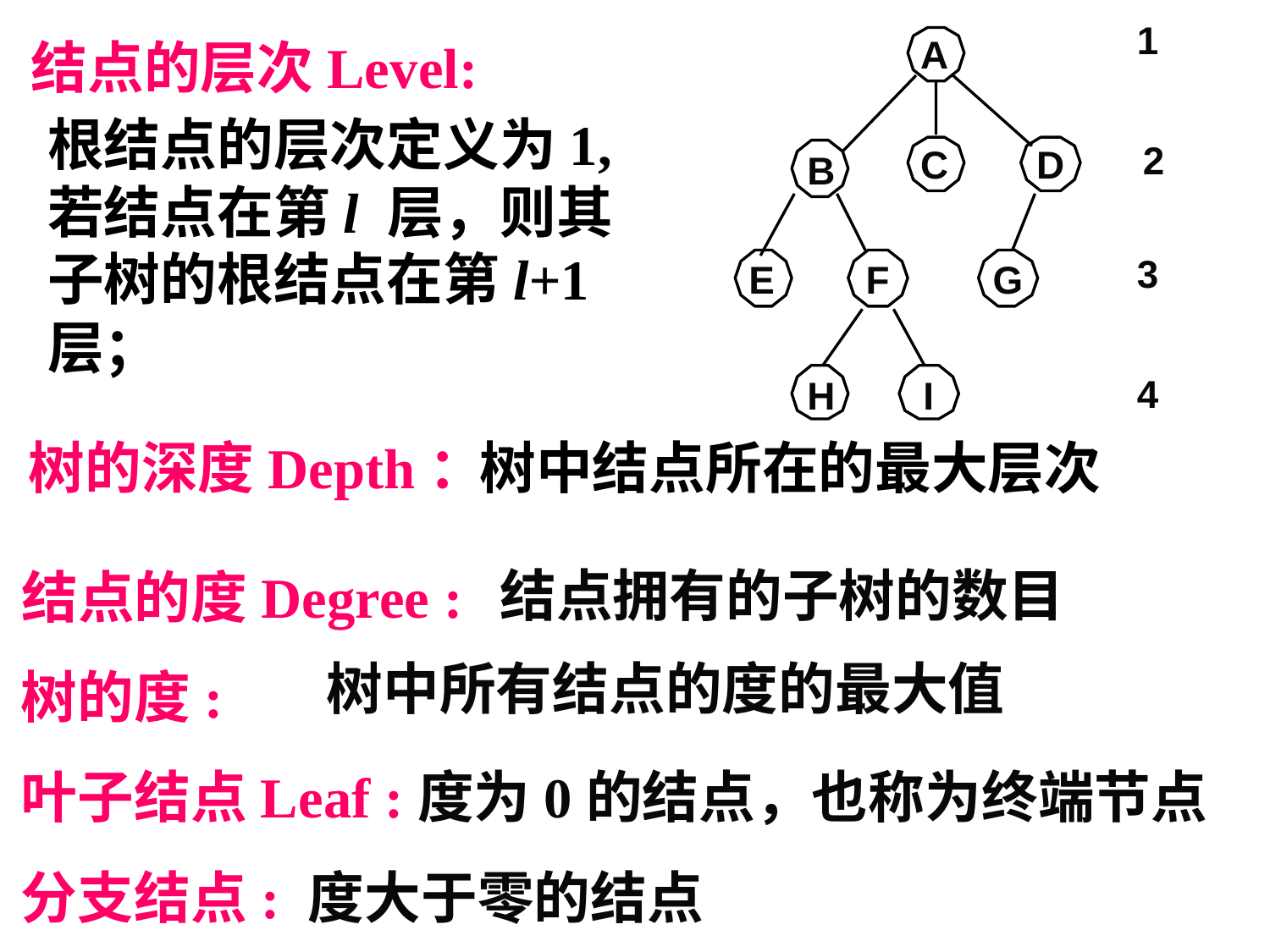

1

A

2

C
D
B

3

E
F
G

4
H
I
结点的层次Level:
根结点的层次定义为1,若结点在第l 层，则其子树的根结点在第l+1层；
树的深度Depth：
树中结点所在的最大层次
结点拥有的子树的数目
结点的度Degree :
树中所有结点的度的最大值
树的度:
叶子结点Leaf :
度为0的结点，也称为终端节点
度大于零的结点
分支结点: